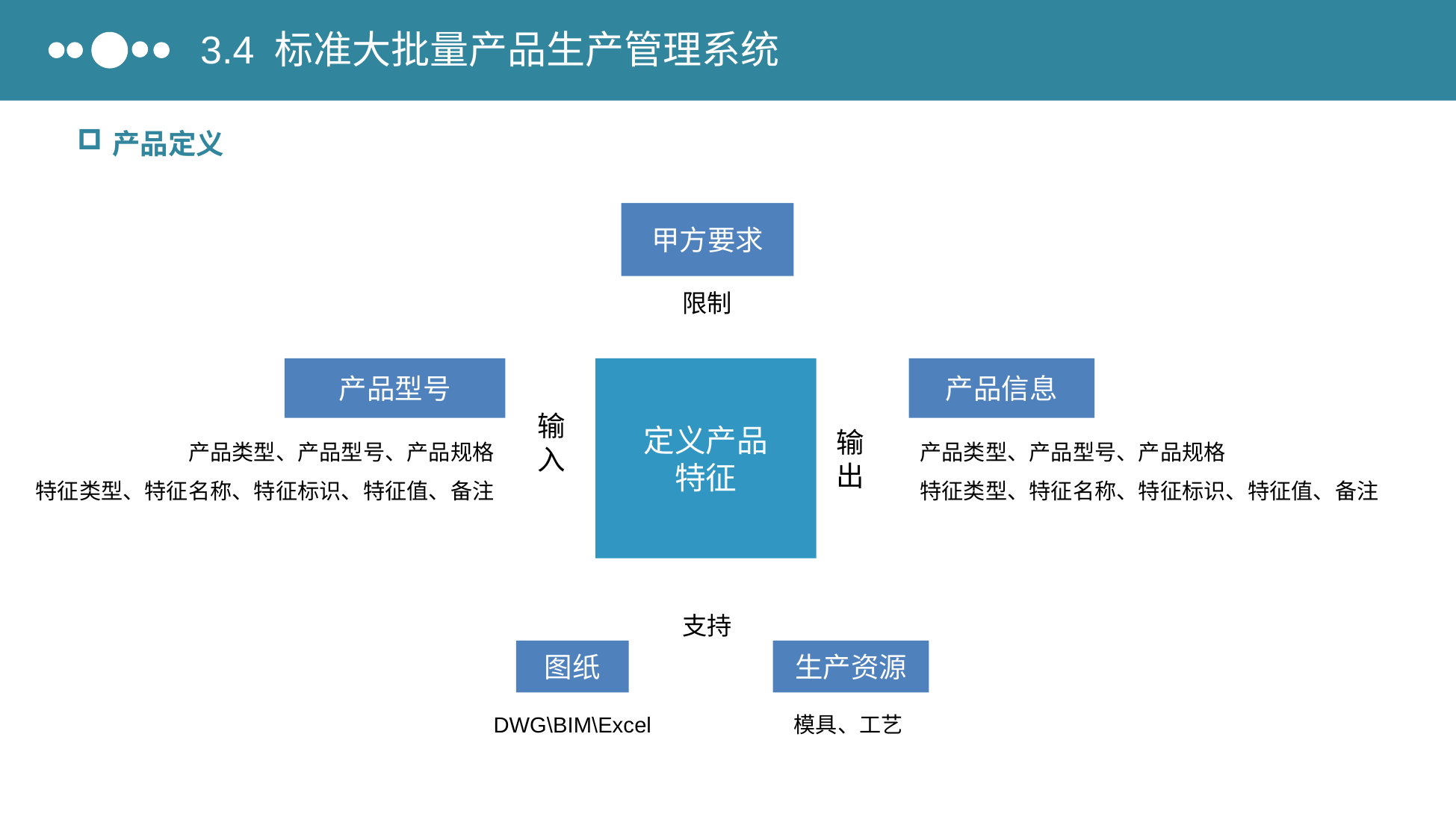

3.4 标准大批量产品生产管理系统
产品定义

限制
甲方要求
输
入

产品型号
定义产品
特征
产品信息
输
出
产品类型、产品型号、产品规格
特征类型、特征名称、特征标识、特征值、备注
产品类型、产品型号、产品规格
特征类型、特征名称、特征标识、特征值、备注

支持
图纸
生产资源
DWG\BIM\Excel
模具、工艺